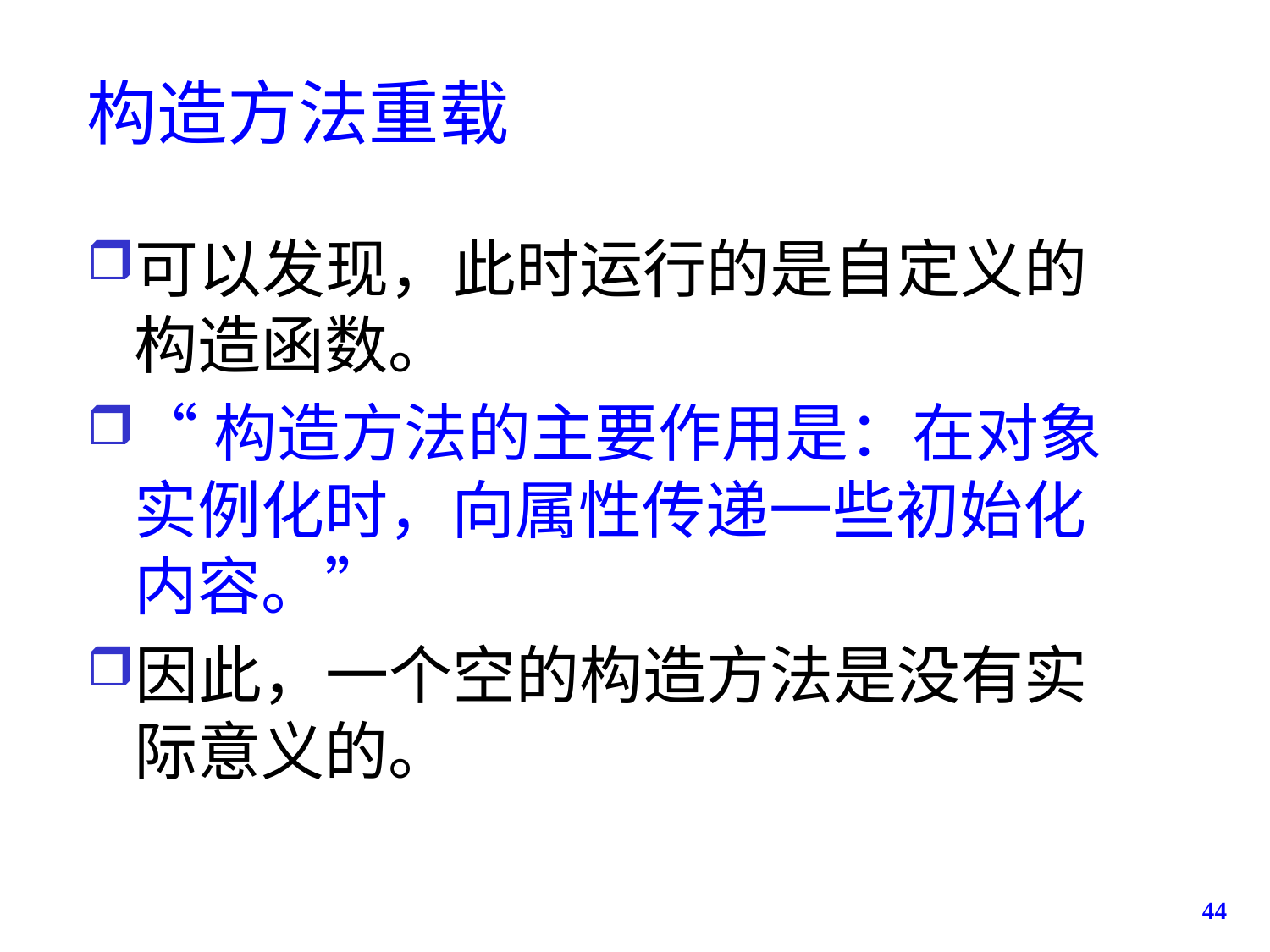

# 构造方法重载
可以发现，此时运行的是自定义的构造函数。
“构造方法的主要作用是：在对象实例化时，向属性传递一些初始化内容。”
因此，一个空的构造方法是没有实际意义的。
44